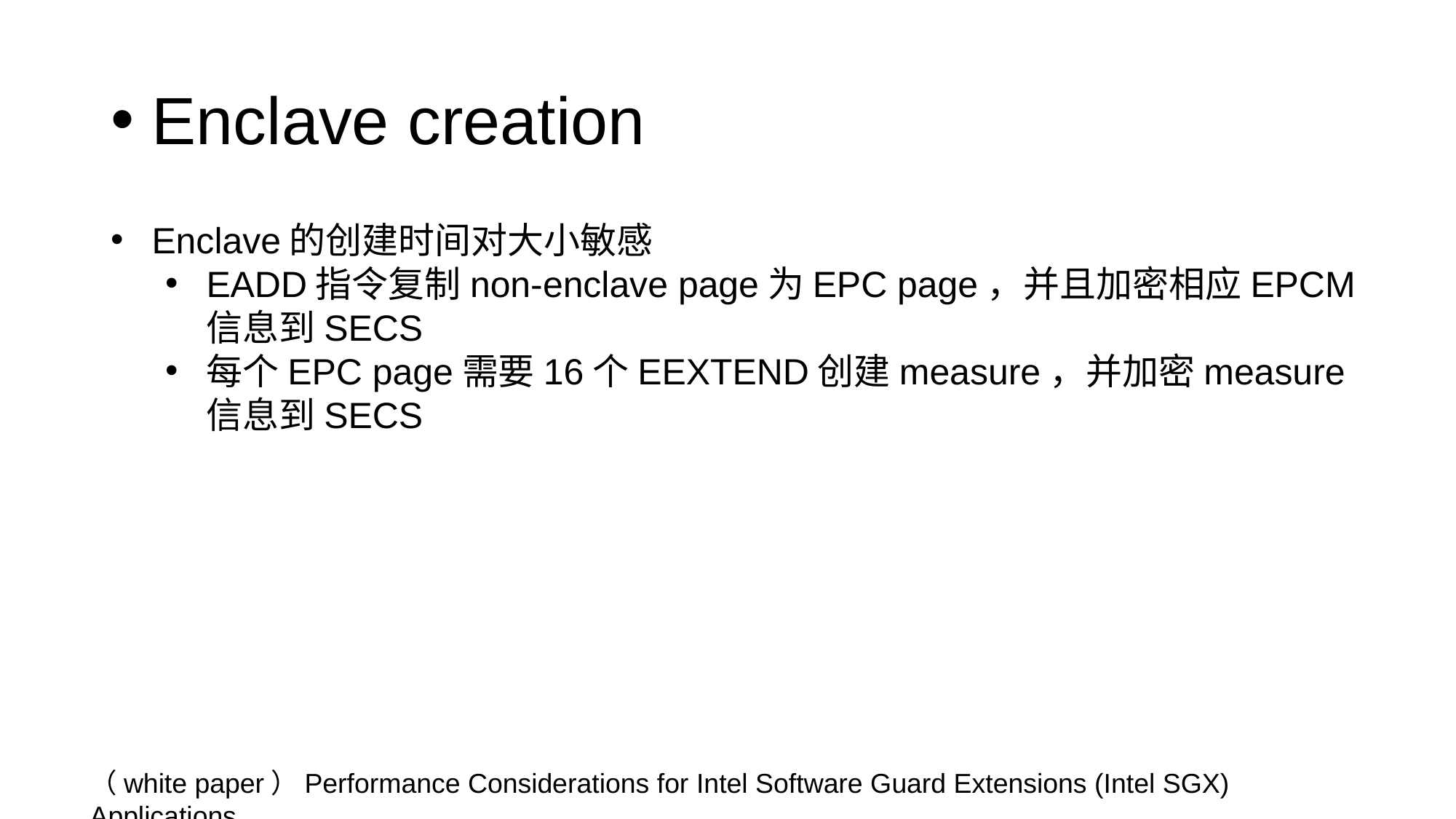

# Enclave creation
Enclave的创建时间对大小敏感
EADD指令复制non-enclave page为EPC page，并且加密相应EPCM信息到SECS
每个EPC page需要16个EEXTEND创建measure，并加密measure信息到SECS

（white paper）Performance Considerations for Intel Software Guard Extensions (Intel SGX) Applications